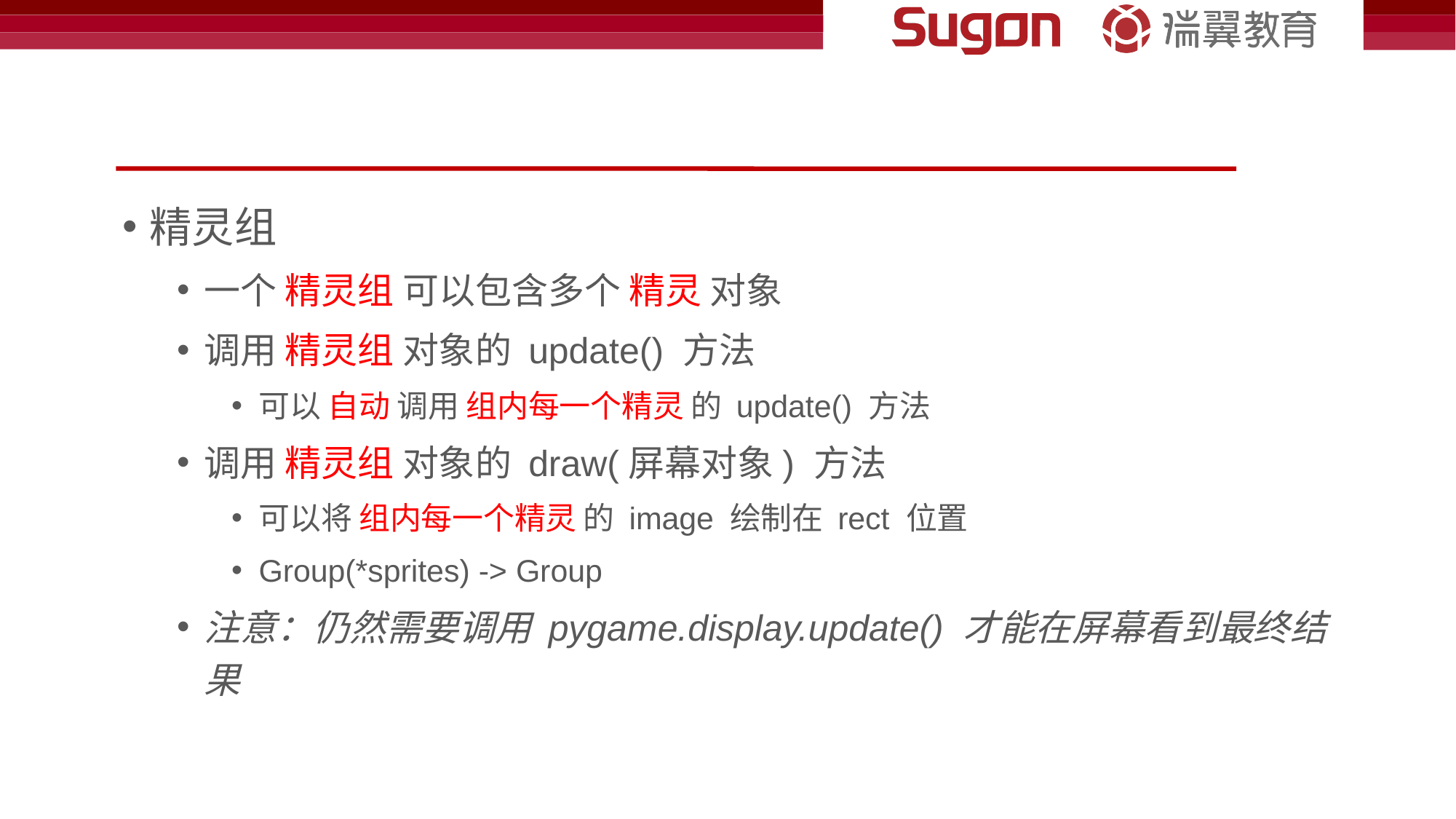

#
精灵组
一个 精灵组 可以包含多个 精灵 对象
调用 精灵组 对象的 update() 方法
可以 自动 调用 组内每一个精灵 的 update() 方法
调用 精灵组 对象的 draw(屏幕对象) 方法
可以将 组内每一个精灵 的 image 绘制在 rect 位置
Group(*sprites) -> Group
注意：仍然需要调用 pygame.display.update() 才能在屏幕看到最终结果